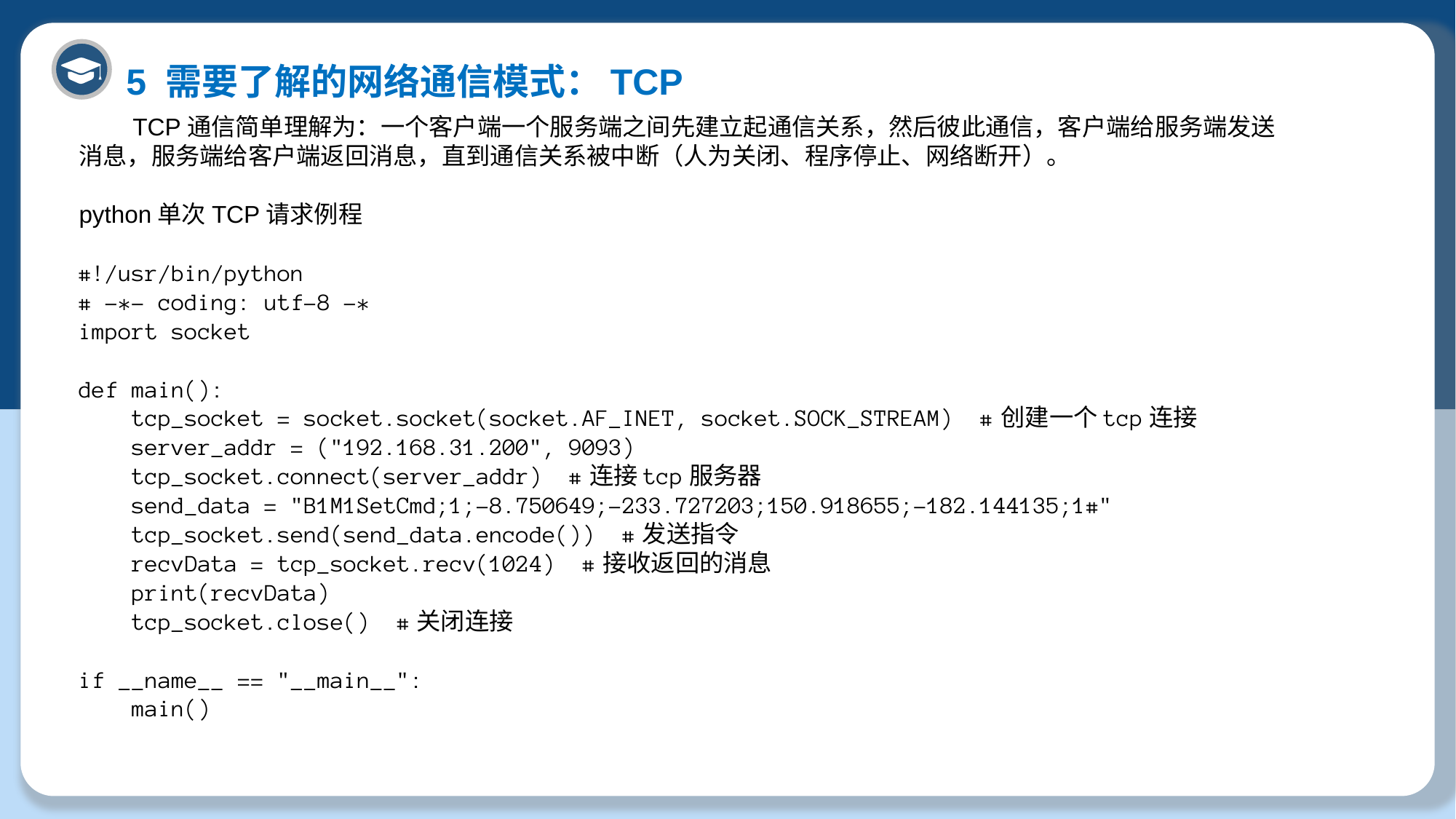

5 需要了解的网络通信模式：TCP
        TCP通信简单理解为：一个客户端一个服务端之间先建立起通信关系，然后彼此通信，客户端给服务端发送消息，服务端给客户端返回消息，直到通信关系被中断（人为关闭、程序停止、网络断开）。

python单次TCP请求例程

#!/usr/bin/python
# -*- coding: utf-8 -*
import socket

def main():
    tcp_socket = socket.socket(socket.AF_INET, socket.SOCK_STREAM)  #创建一个tcp连接
    server_addr = ("192.168.31.200", 9093)
    tcp_socket.connect(server_addr)  #连接tcp服务器
    send_data = "B1M1SetCmd;1;-8.750649;-233.727203;150.918655;-182.144135;1#"
    tcp_socket.send(send_data.encode())  #发送指令
    recvData = tcp_socket.recv(1024)  #接收返回的消息
    print(recvData)
    tcp_socket.close()  #关闭连接

if __name__ == "__main__":
    main()